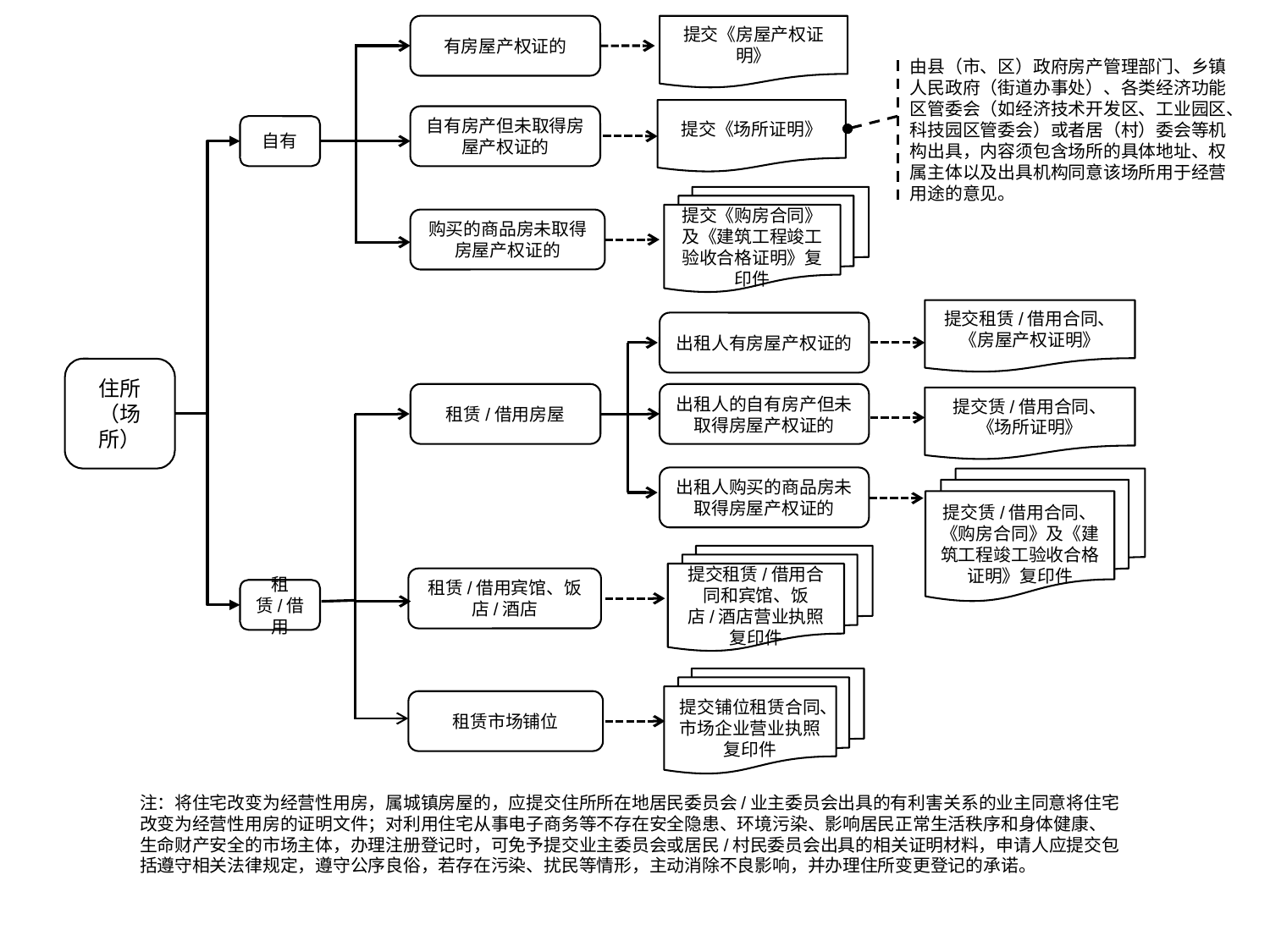

有房屋产权证的
提交《房屋产权证明》
由县（市、区）政府房产管理部门、乡镇人民政府（街道办事处）、各类经济功能区管委会（如经济技术开发区、工业园区、科技园区管委会）或者居（村）委会等机构出具，内容须包含场所的具体地址、权属主体以及出具机构同意该场所用于经营用途的意见。
提交《场所证明》
自有房产但未取得房屋产权证的
自有
提交《购房合同》及《建筑工程竣工验收合格证明》复印件
购买的商品房未取得房屋产权证的
提交租赁/借用合同、《房屋产权证明》
出租人有房屋产权证的
住所
（场所）
租赁/借用房屋
出租人的自有房产但未取得房屋产权证的
提交赁/借用合同、
《场所证明》
出租人购买的商品房未取得房屋产权证的
提交赁/借用合同、《购房合同》及《建筑工程竣工验收合格证明》复印件
提交租赁/借用合同和宾馆、饭店/酒店营业执照复印件
租赁/借用宾馆、饭店/酒店
租赁/借用
提交铺位租赁合同、市场企业营业执照复印件
租赁市场铺位
注：将住宅改变为经营性用房，属城镇房屋的，应提交住所所在地居民委员会/业主委员会出具的有利害关系的业主同意将住宅改变为经营性用房的证明文件；对利用住宅从事电子商务等不存在安全隐患、环境污染、影响居民正常生活秩序和身体健康、生命财产安全的市场主体，办理注册登记时，可免予提交业主委员会或居民/村民委员会出具的相关证明材料，申请人应提交包括遵守相关法律规定，遵守公序良俗，若存在污染、扰民等情形，主动消除不良影响，并办理住所变更登记的承诺。